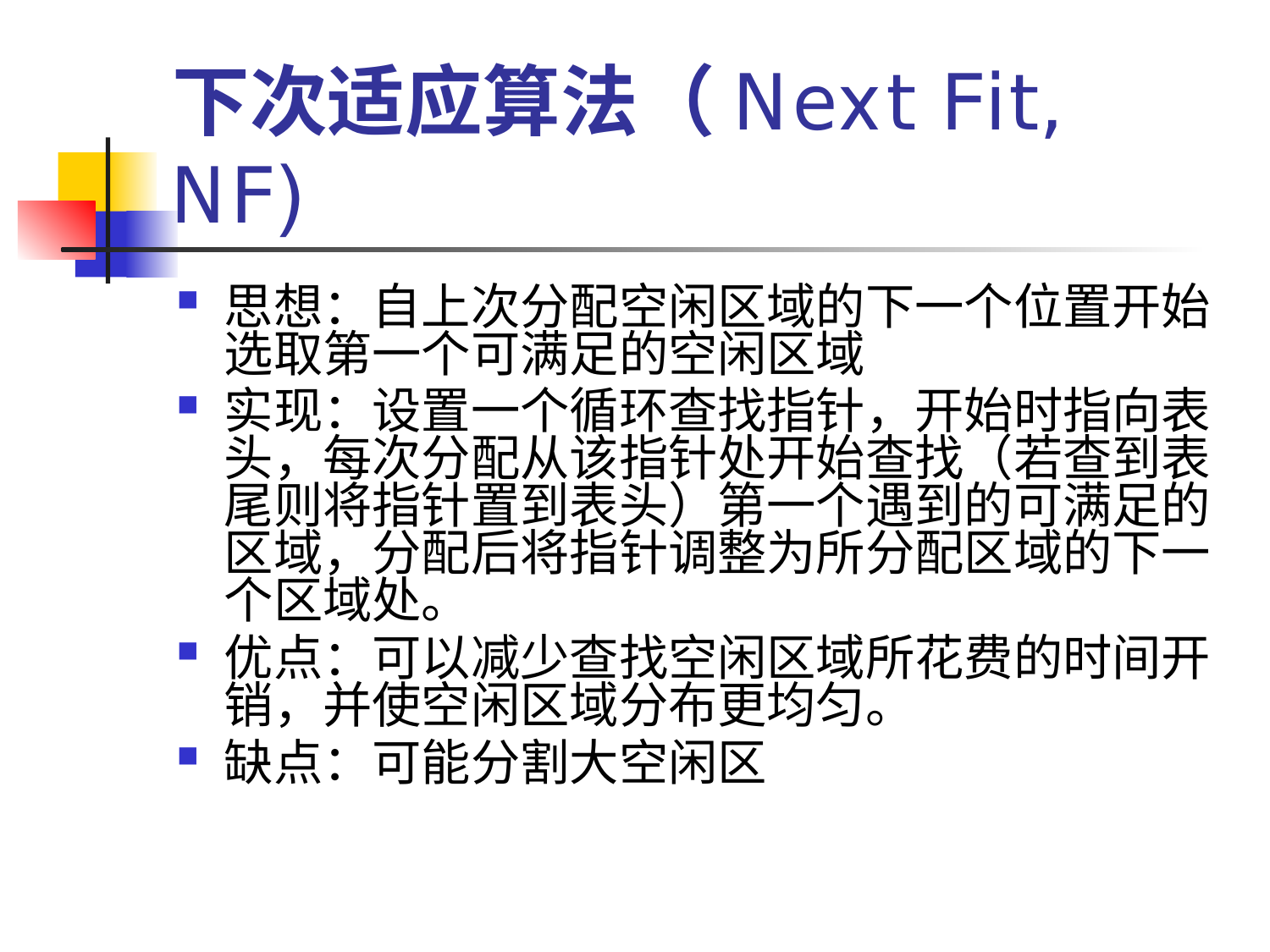

# 下次适应算法（Next Fit, NF)
思想：自上次分配空闲区域的下一个位置开始选取第一个可满足的空闲区域
实现：设置一个循环查找指针，开始时指向表头，每次分配从该指针处开始查找（若查到表尾则将指针置到表头）第一个遇到的可满足的区域，分配后将指针调整为所分配区域的下一个区域处。
优点：可以减少查找空闲区域所花费的时间开销，并使空闲区域分布更均匀。
缺点：可能分割大空闲区